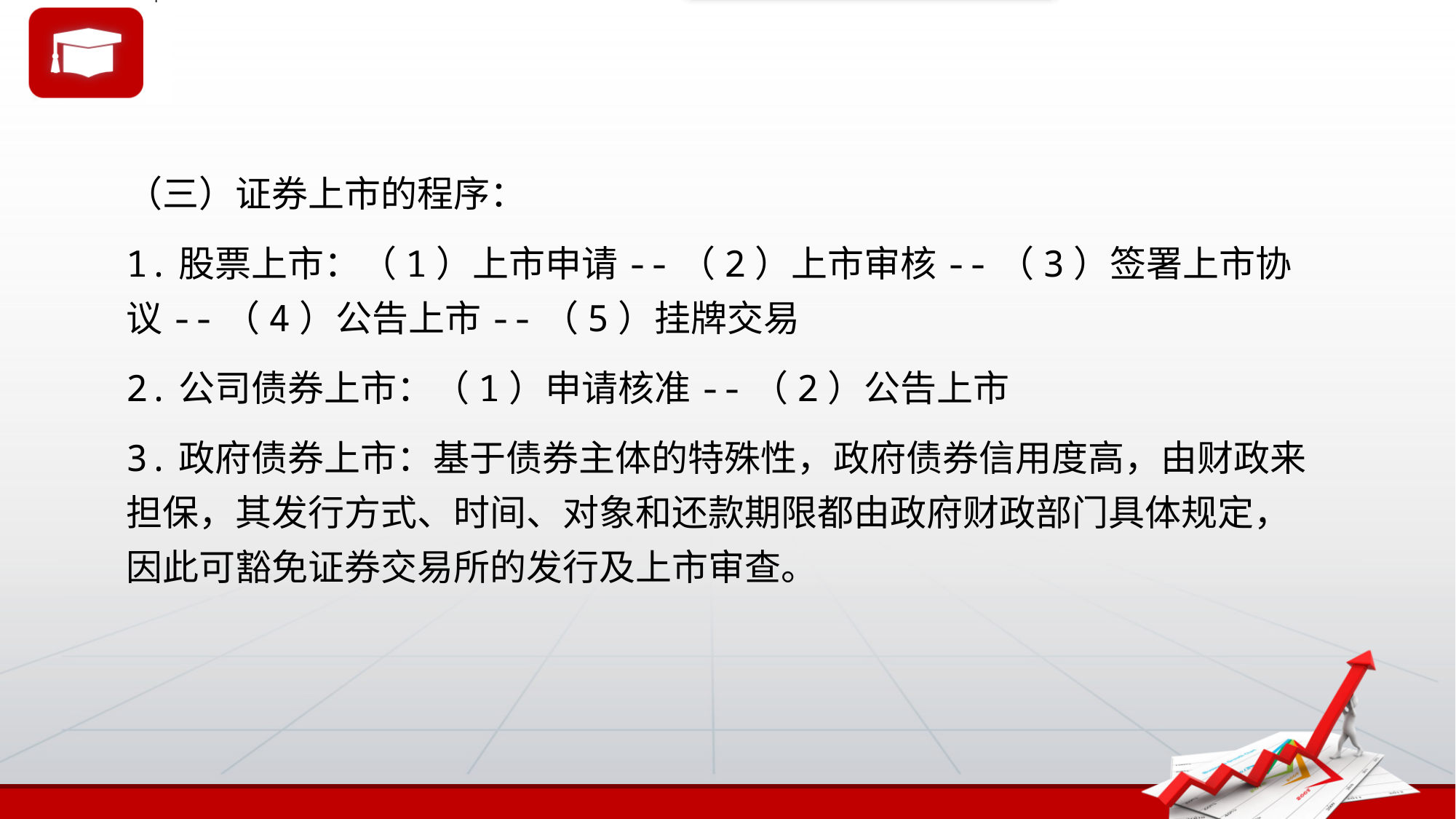

（三）证券上市的程序：
1.股票上市：（1）上市申请--（2）上市审核--（3）签署上市协议--（4）公告上市--（5）挂牌交易
2.公司债券上市：（1）申请核准--（2）公告上市
3.政府债券上市：基于债券主体的特殊性，政府债券信用度高，由财政来担保，其发行方式、时间、对象和还款期限都由政府财政部门具体规定，因此可豁免证券交易所的发行及上市审查。